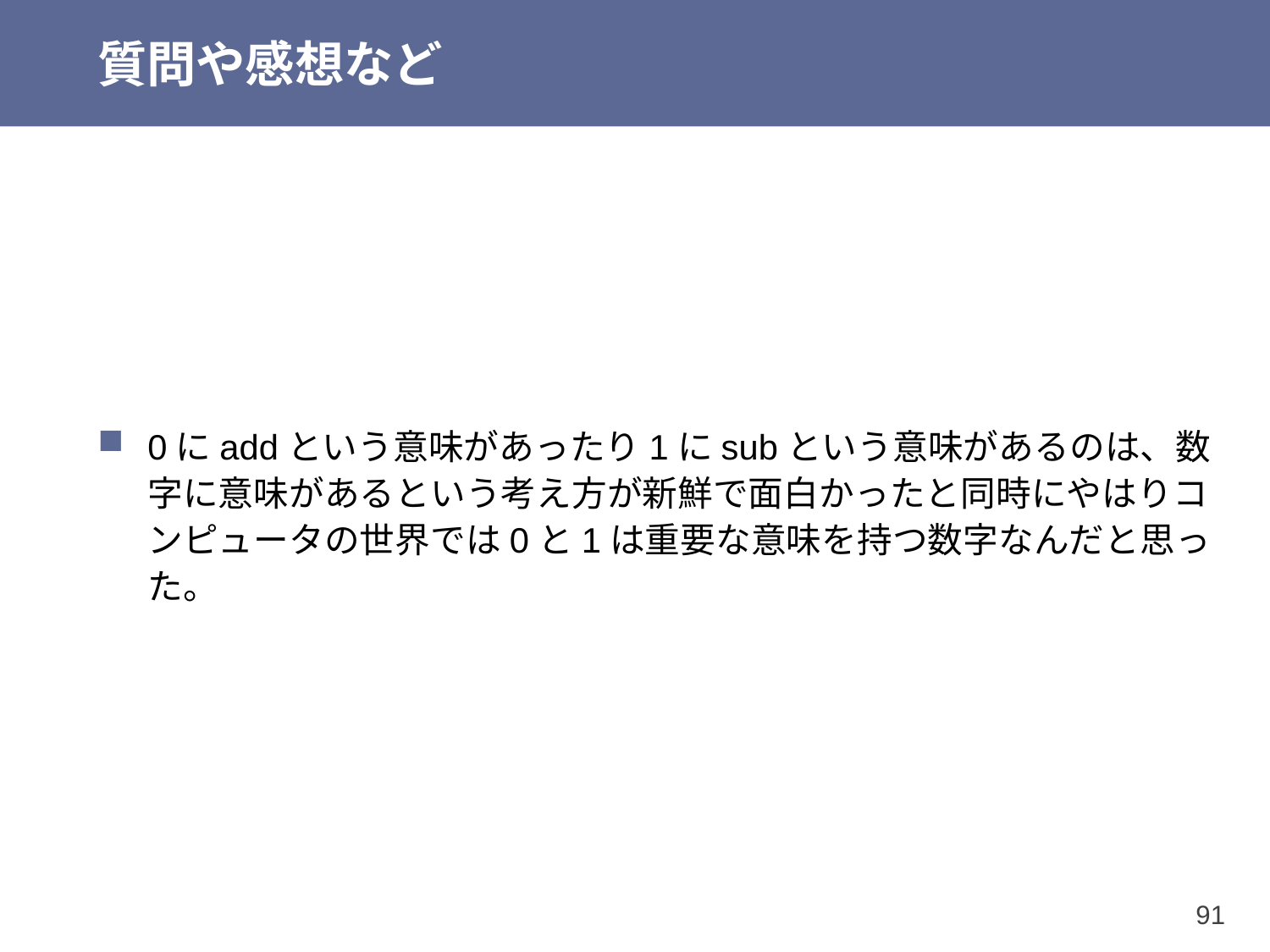

# 質問や感想など
0にaddという意味があったり1にsubという意味があるのは、数字に意味があるという考え方が新鮮で面白かったと同時にやはりコンピュータの世界では0と1は重要な意味を持つ数字なんだと思った。